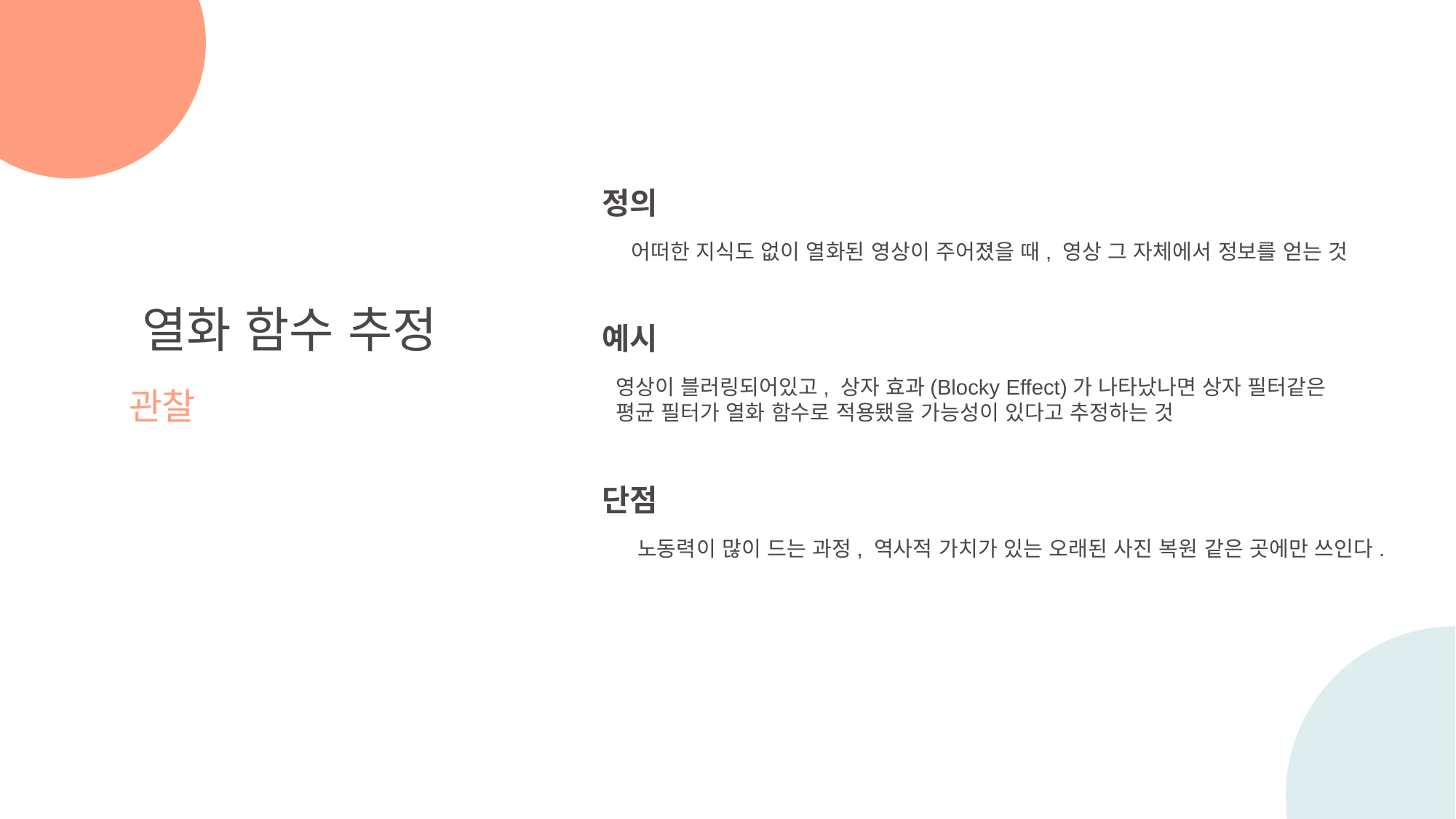

정의
어떠한 지식도 없이 열화된 영상이 주어졌을 때, 영상 그 자체에서 정보를 얻는 것
열화 함수 추정
관찰
예시
영상이 블러링되어있고, 상자 효과(Blocky Effect)가 나타났나면 상자 필터같은
평균 필터가 열화 함수로 적용됐을 가능성이 있다고 추정하는 것
단점
노동력이 많이 드는 과정, 역사적 가치가 있는 오래된 사진 복원 같은 곳에만 쓰인다.